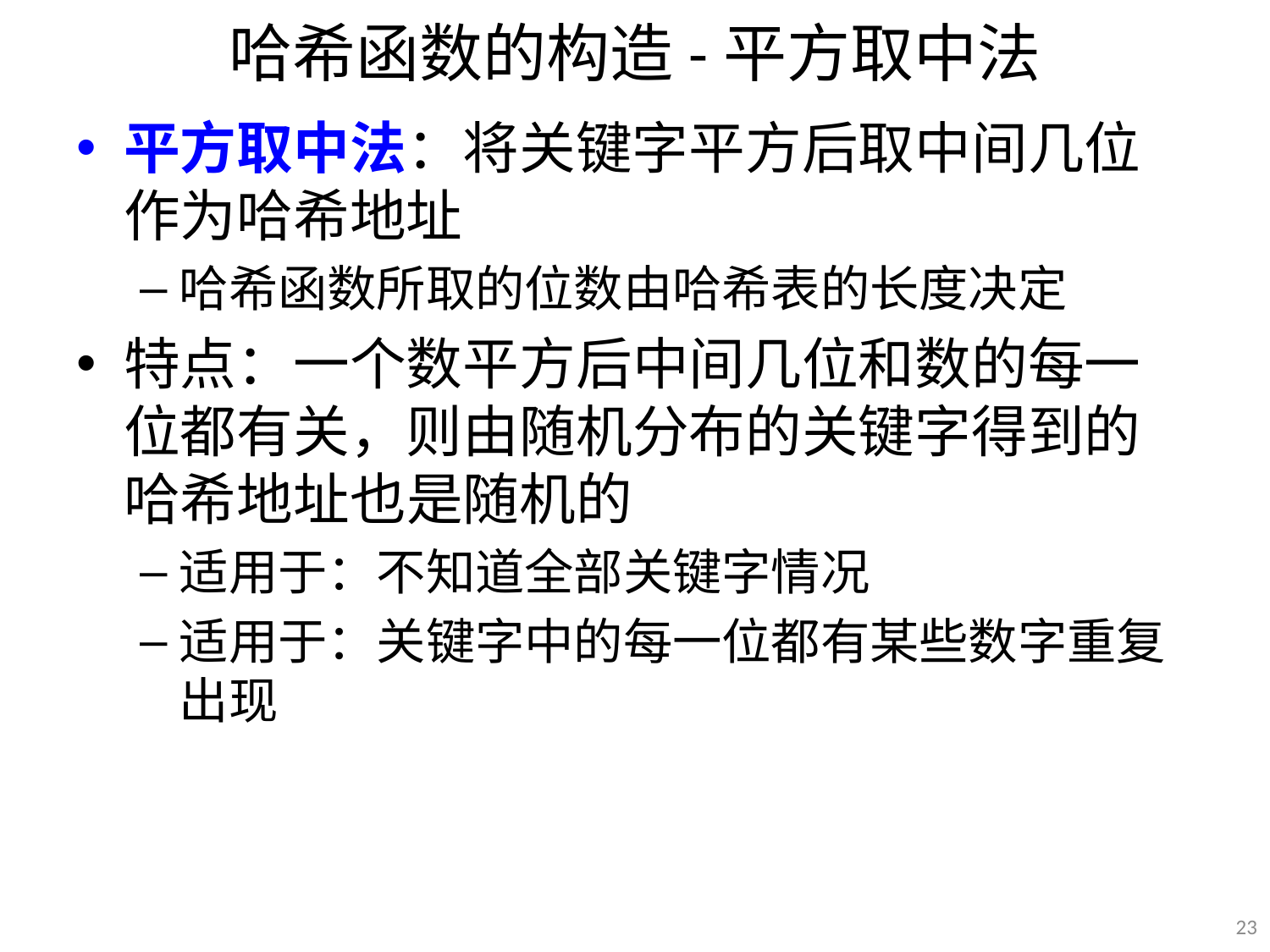

# 哈希函数的构造-平方取中法
平方取中法：将关键字平方后取中间几位作为哈希地址
哈希函数所取的位数由哈希表的长度决定
特点：一个数平方后中间几位和数的每一位都有关，则由随机分布的关键字得到的哈希地址也是随机的
适用于：不知道全部关键字情况
适用于：关键字中的每一位都有某些数字重复出现

23